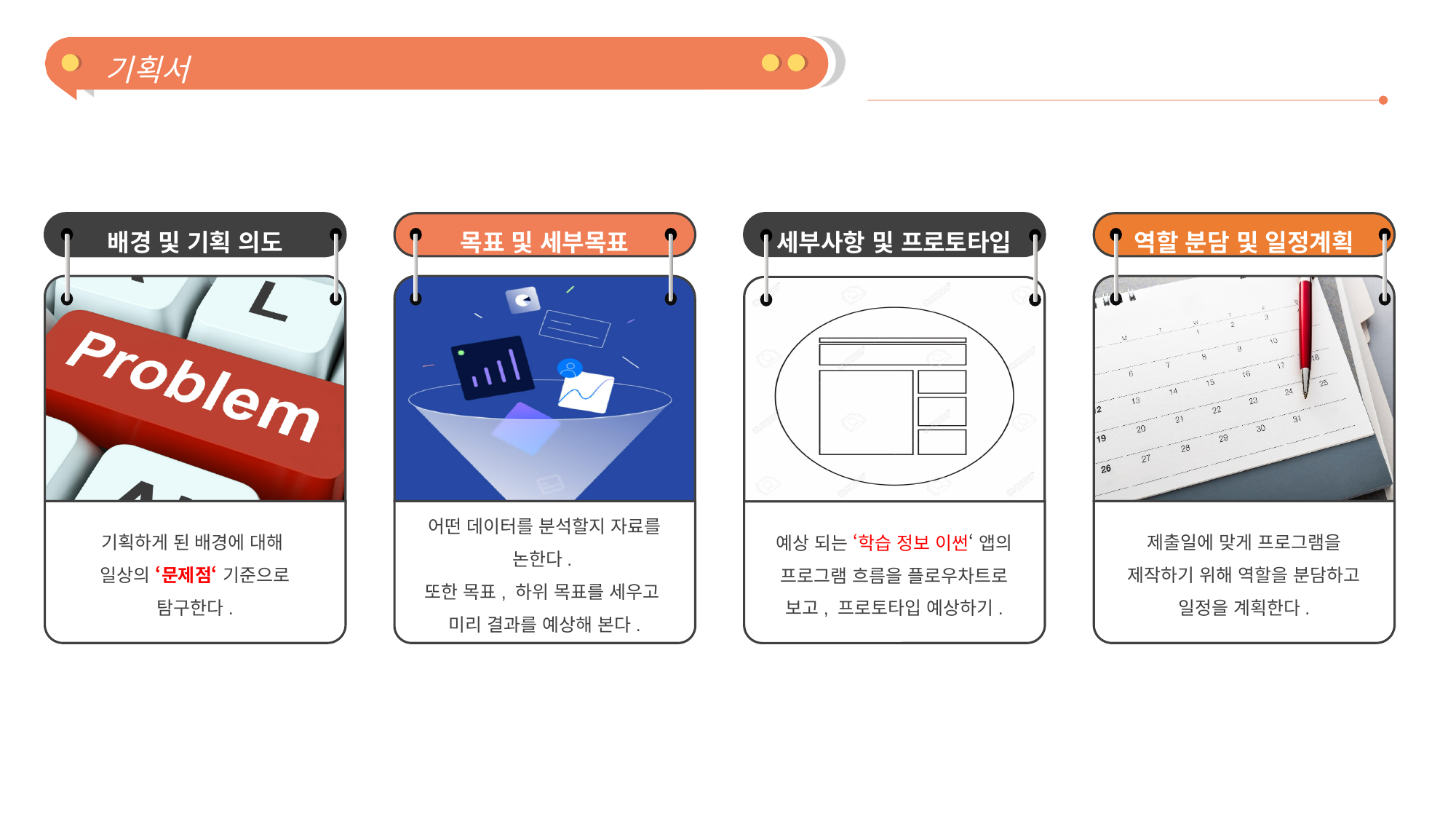

기획서

배경 및 기획 의도

기획하게 된 배경에 대해
일상의 ‘문제점‘ 기준으로 탐구한다.
목표 및 세부목표

어떤 데이터를 분석할지 자료를 논한다.
또한 목표, 하위 목표를 세우고
미리 결과를 예상해 본다.
세부사항 및 프로토타입

예상 되는 ‘학습 정보 이썬‘ 앱의 프로그램 흐름을 플로우차트로 보고, 프로토타입 예상하기.
역할 분담 및 일정계획

제출일에 맞게 프로그램을 제작하기 위해 역할을 분담하고 일정을 계획한다.